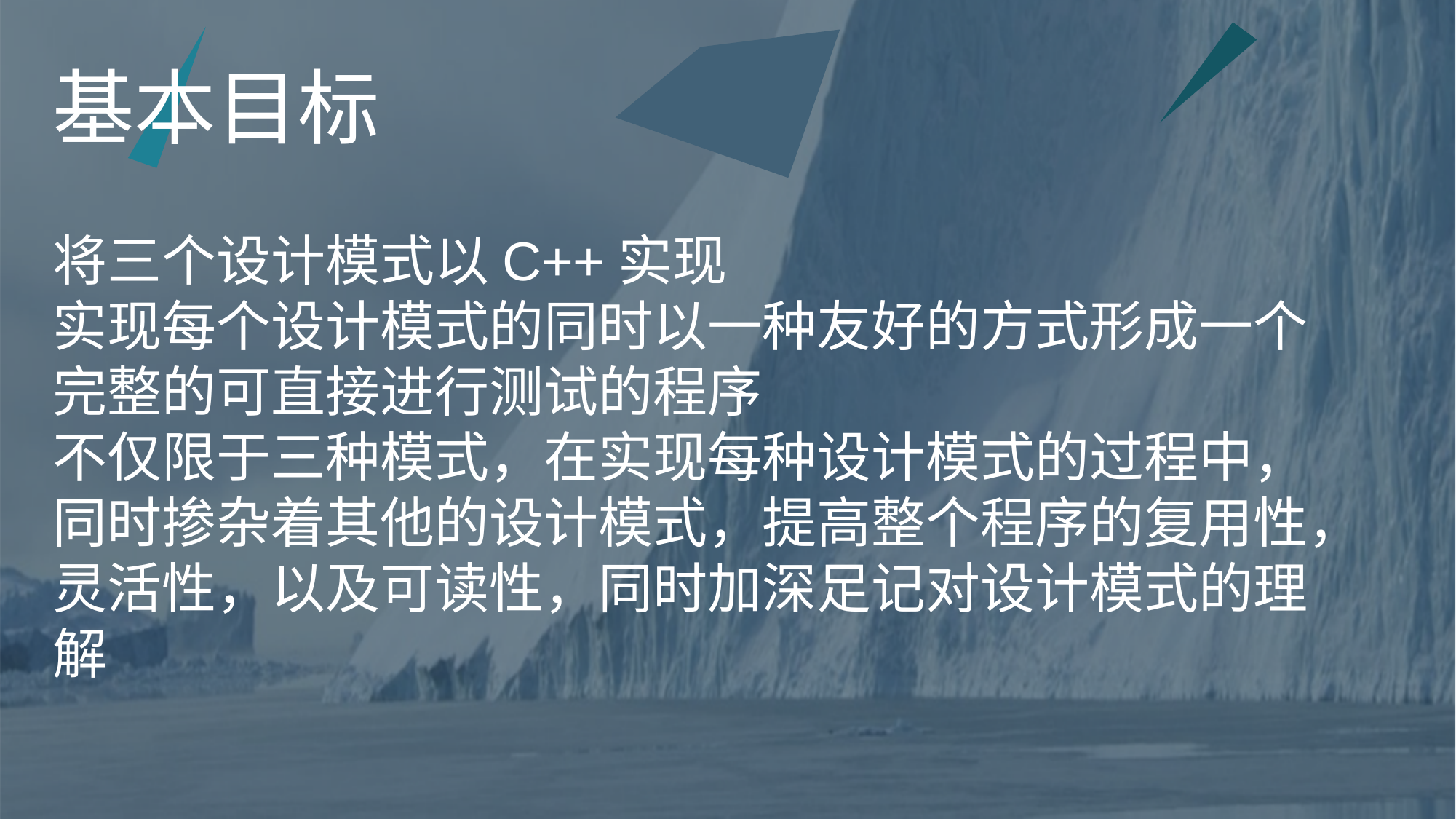

# 基本目标
将三个设计模式以C++实现
实现每个设计模式的同时以一种友好的方式形成一个完整的可直接进行测试的程序
不仅限于三种模式，在实现每种设计模式的过程中，同时掺杂着其他的设计模式，提高整个程序的复用性，灵活性，以及可读性，同时加深足记对设计模式的理解